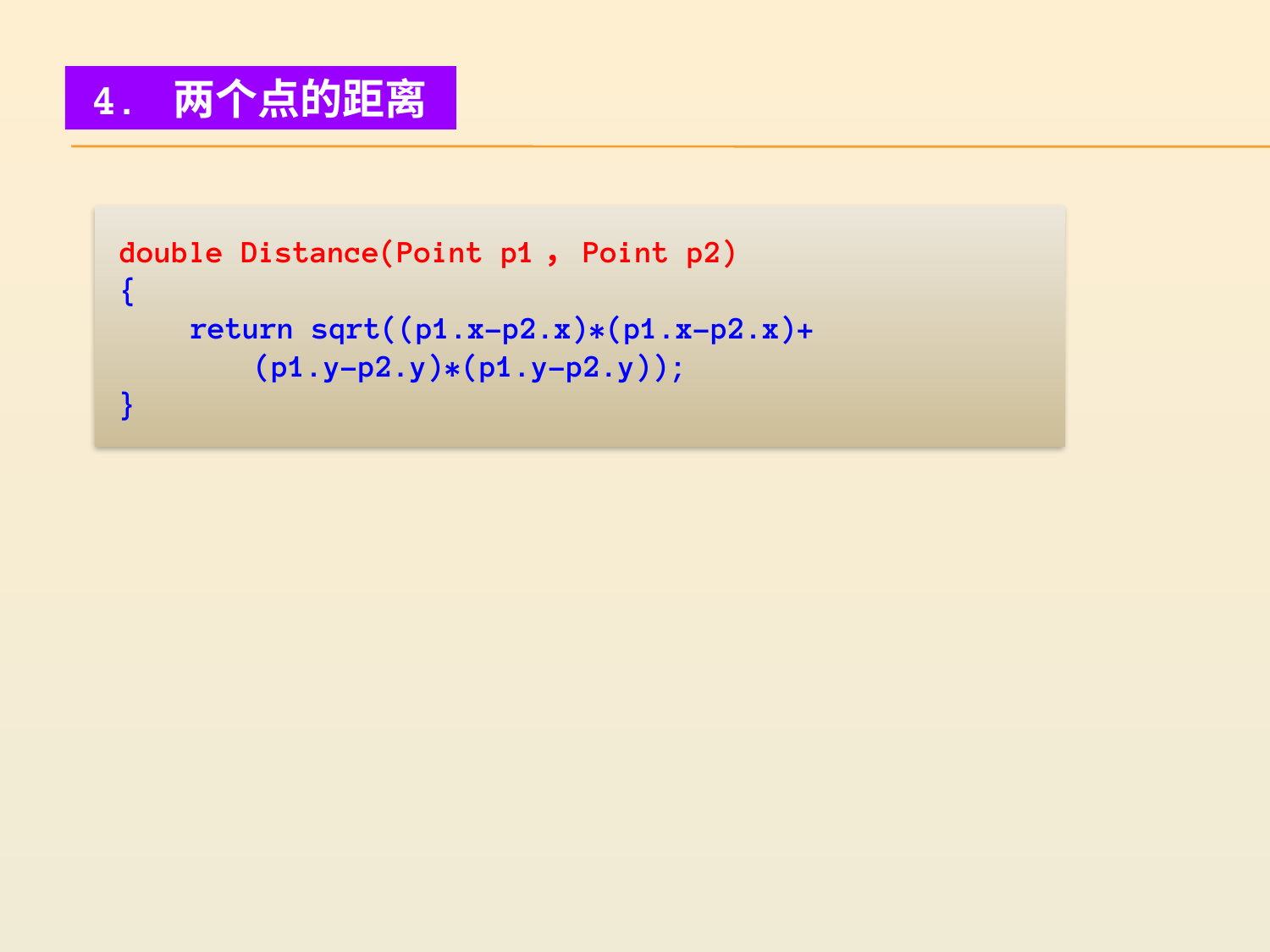

4. 两个点的距离
double Distance(Point p1，Point p2)
{
　　return sqrt((p1.x-p2.x)*(p1.x-p2.x)+
　　　　(p1.y-p2.y)*(p1.y-p2.y));
}